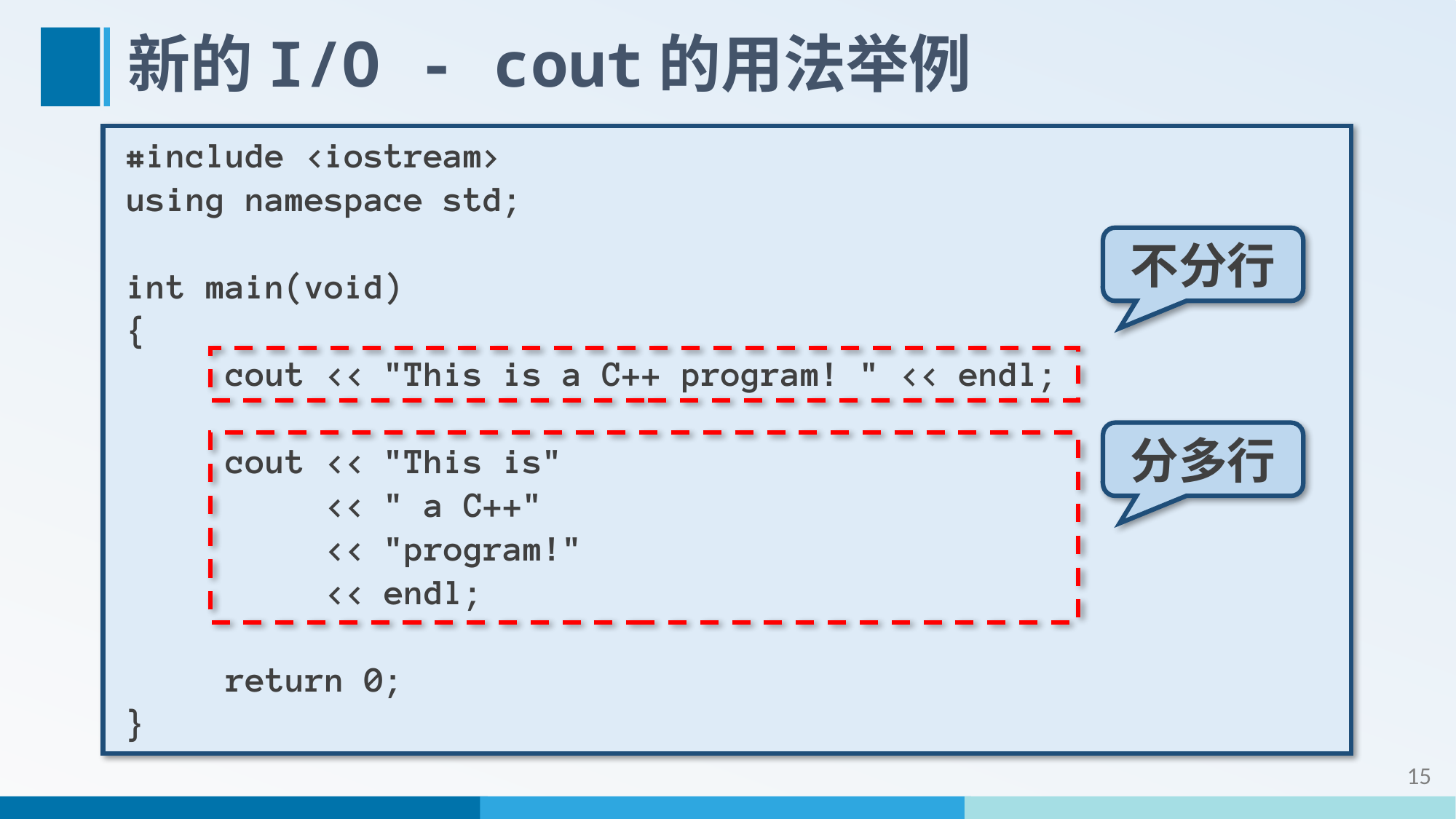

# 新的I/O - cout的用法举例
#include <iostream>
using namespace std;

int main(void)
{
     cout << "This is a C++ program! " << endl;
     cout << "This is"
          << " a C++"
          << "program!"
          << endl;

     return 0;
}
不分行

分多行